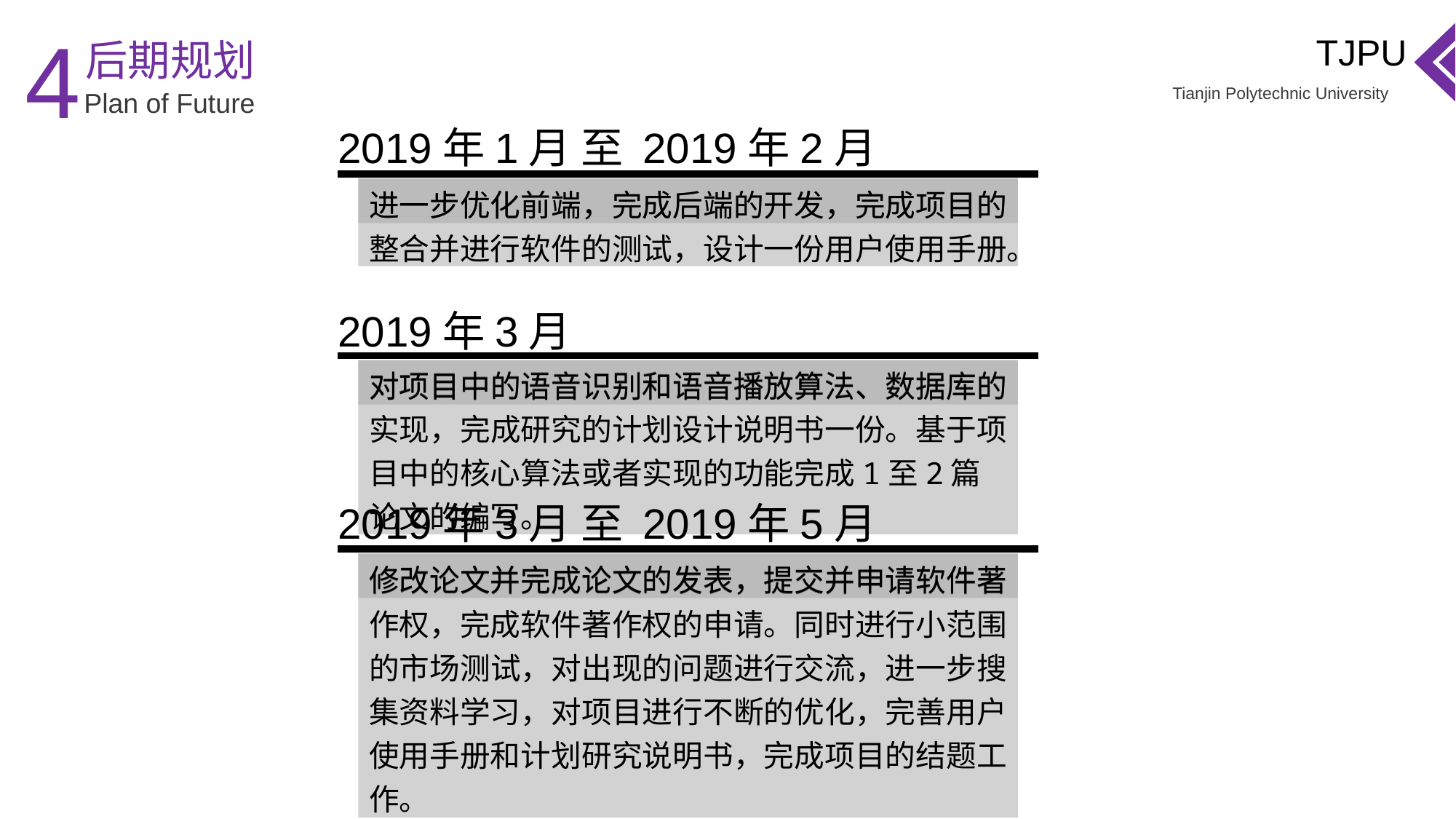

4
后期规划
Plan of Future

TJPU
Tianjin Polytechnic University
2019年1月 至 2019年2月
进一步优化前端，完成后端的开发，完成项目的
进一步优化前端，完成后端的开发，完成项目的整合并进行软件的测试，设计一份用户使用手册。
2019年3月
对项目中的语音识别和语音播放算法、数据库的
对项目中的语音识别和语音播放算法、数据库的实现，完成研究的计划设计说明书一份。基于项目中的核心算法或者实现的功能完成1至2篇论文的编写。
2019年3月 至 2019年5月
修改论文并完成论文的发表，提交并申请软件著作权，完成软件著作权的申请。同时进行小范围的市场测试，对出现的问题进行交流，进一步搜集资料学习，对项目进行不断的优化，完善用户使用手册和计划研究说明书，完成项目的结题工作。
修改论文并完成论文的发表，提交并申请软件著